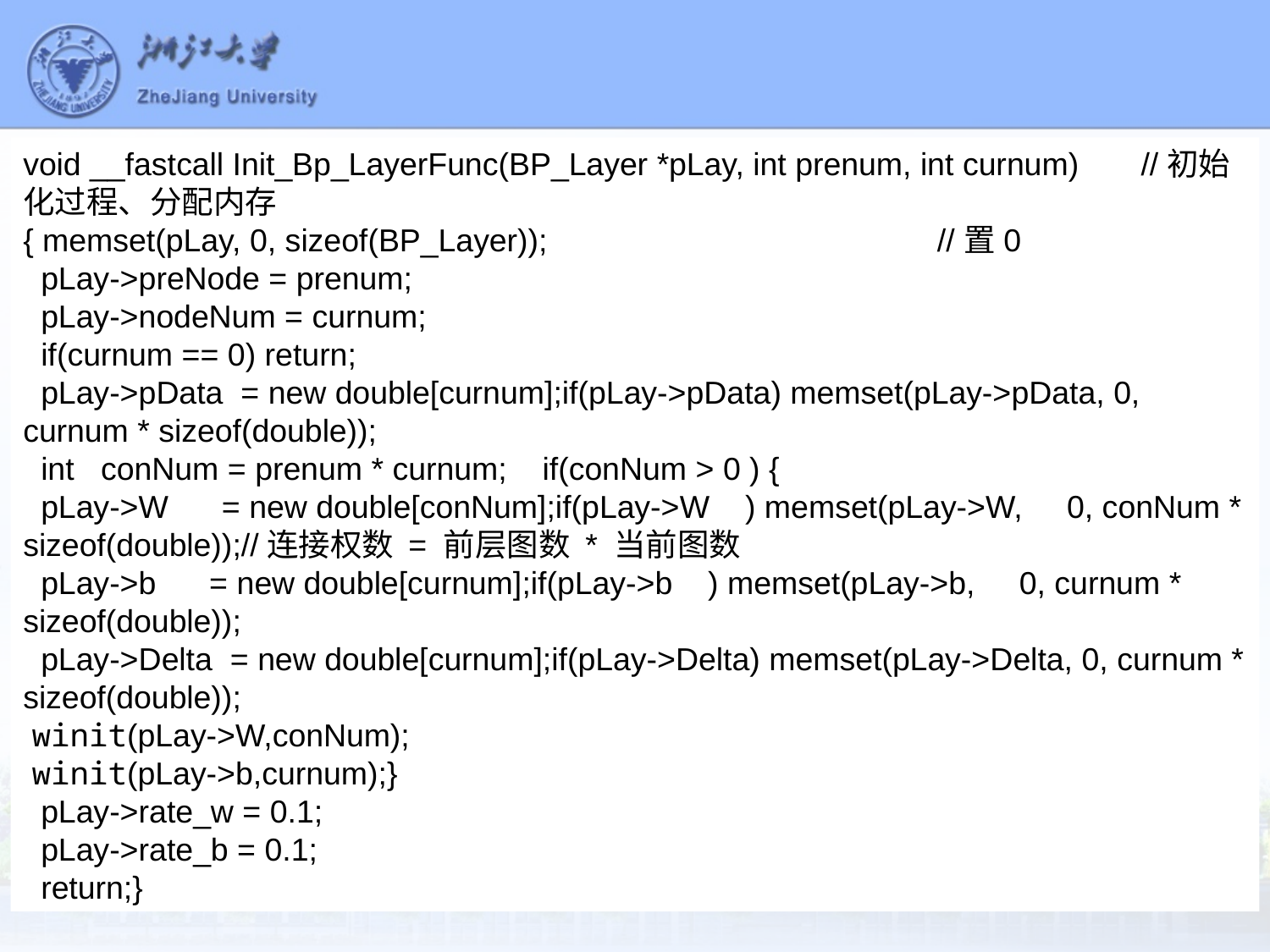

void __fastcall Init_Bp_LayerFunc(BP_Layer *pLay, int prenum, int curnum)       //初始化过程、分配内存
{ memset(pLay, 0, sizeof(BP_Layer));                                            //置0
  pLay->preNode = prenum;
  pLay->nodeNum = curnum;
  if(curnum == 0) return;
  pLay->pData  = new double[curnum];if(pLay->pData) memset(pLay->pData, 0, curnum * sizeof(double));
  int   conNum = prenum * curnum;    if(conNum > 0 ) {
  pLay->W      = new double[conNum];if(pLay->W    ) memset(pLay->W,     0, conNum * sizeof(double));//连接权数 = 前层图数 * 当前图数
  pLay->b      = new double[curnum];if(pLay->b    ) memset(pLay->b,     0, curnum * sizeof(double));
  pLay->Delta  = new double[curnum];if(pLay->Delta) memset(pLay->Delta, 0, curnum * sizeof(double));
 winit(pLay->W,conNum);
 winit(pLay->b,curnum);}
  pLay->rate_w = 0.1;
  pLay->rate_b = 0.1;
  return;}